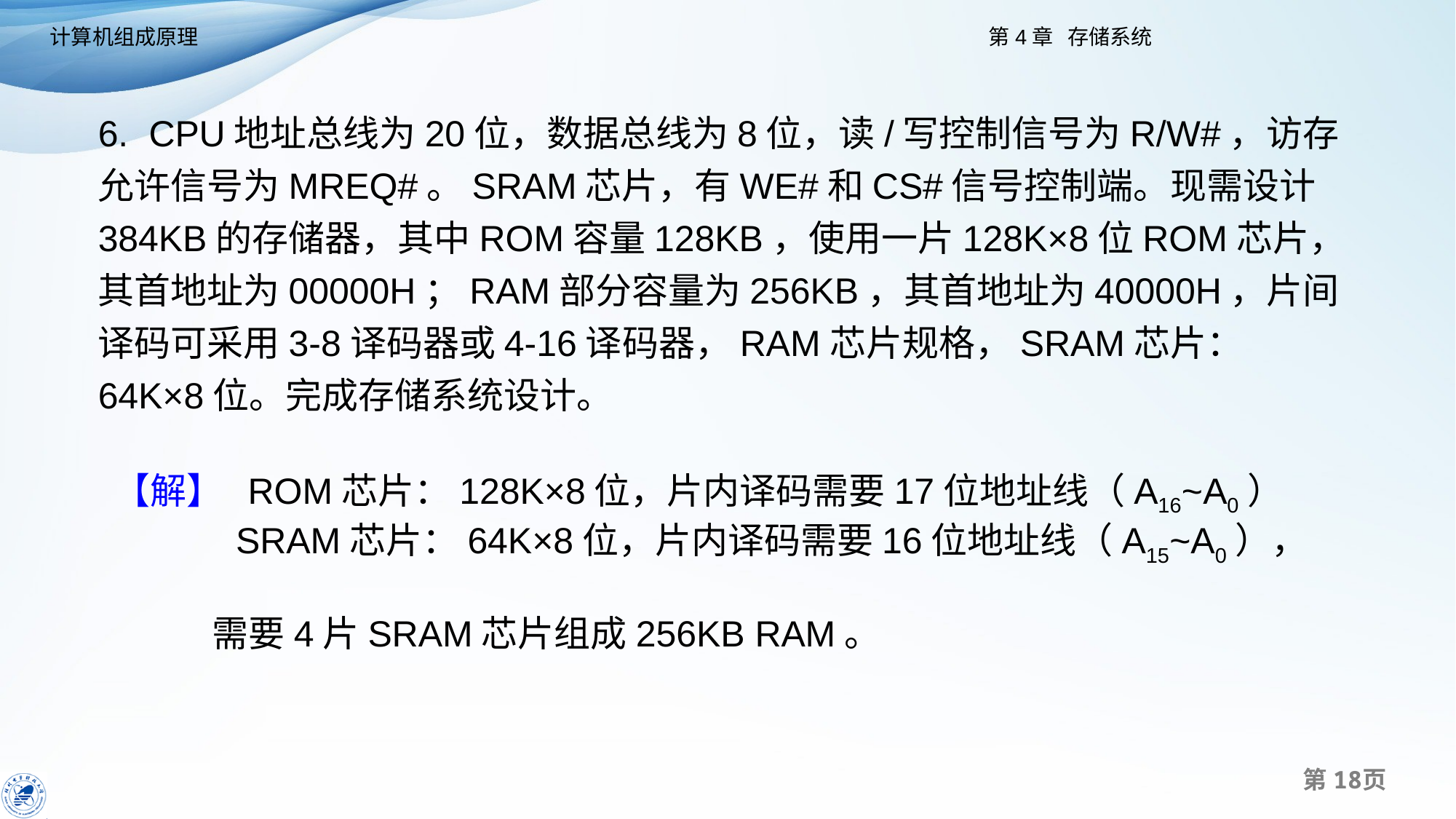

6.  CPU地址总线为20位，数据总线为8位，读/写控制信号为R/W#，访存允许信号为MREQ#。SRAM芯片，有WE#和CS#信号控制端。现需设计384KB的存储器，其中ROM容量128KB，使用一片128K×8位ROM芯片，其首地址为00000H；RAM部分容量为256KB，其首地址为40000H，片间译码可采用3-8译码器或4-16译码器，RAM芯片规格，SRAM芯片：64K×8位。完成存储系统设计。
【解】  ROM芯片：128K×8位，片内译码需要17位地址线（A16~A0）
            SRAM芯片：64K×8位，片内译码需要16位地址线（A15~A0），
           需要4片SRAM芯片组成256KB RAM。